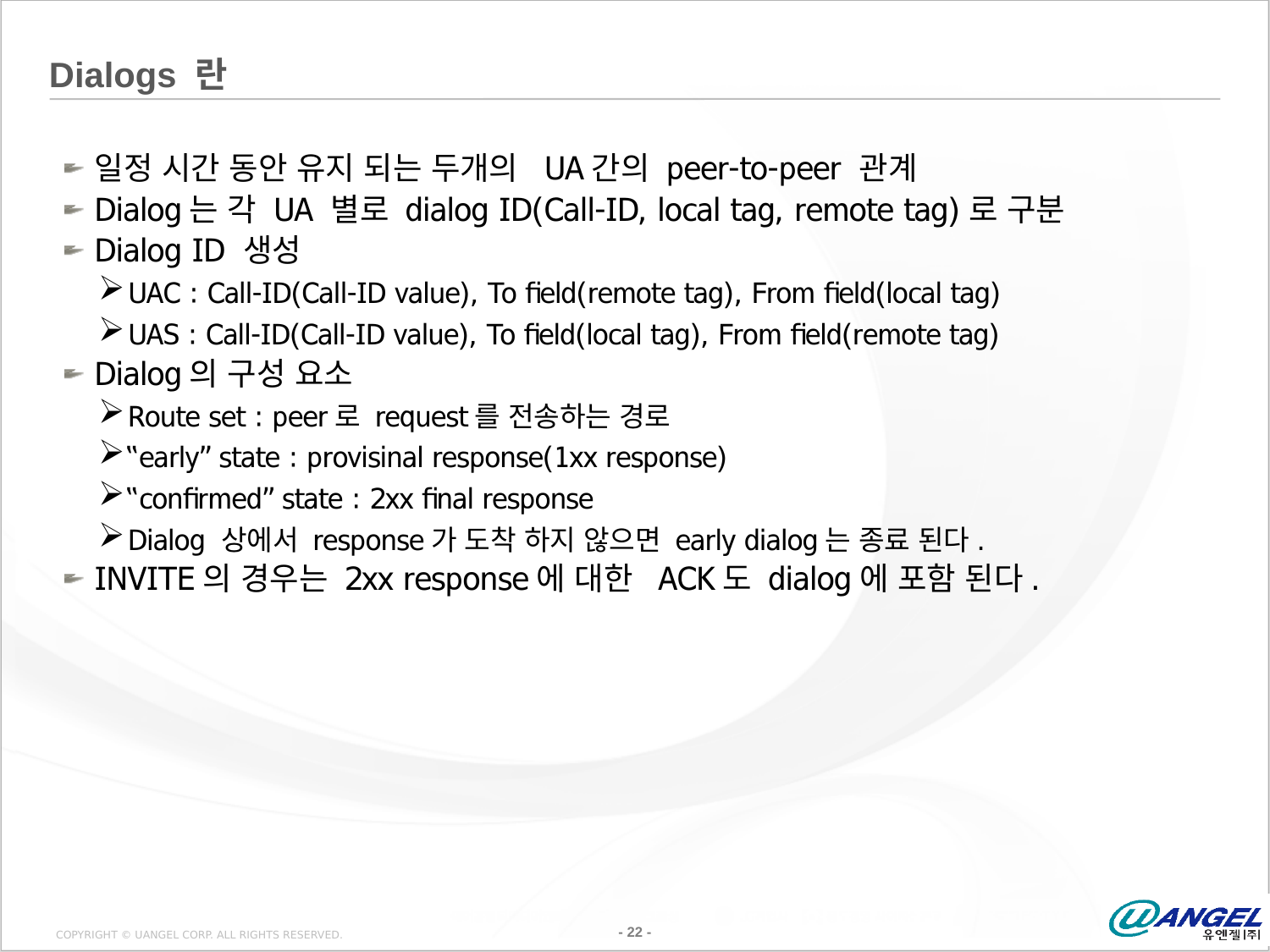

# Dialogs 란
일정 시간 동안 유지 되는 두개의  UA간의 peer-to-peer 관계
Dialog는 각 UA 별로 dialog ID(Call-ID, local tag, remote tag)로 구분
Dialog ID 생성
UAC : Call-ID(Call-ID value), To field(remote tag), From field(local tag)
UAS : Call-ID(Call-ID value), To field(local tag), From field(remote tag)
Dialog의 구성 요소
Route set : peer로 request를 전송하는 경로
“early” state : provisinal response(1xx response)
“confirmed” state : 2xx final response
Dialog 상에서 response가 도착 하지 않으면 early dialog는 종료 된다.
INVITE의 경우는 2xx response에 대한  ACK도 dialog에 포함 된다.